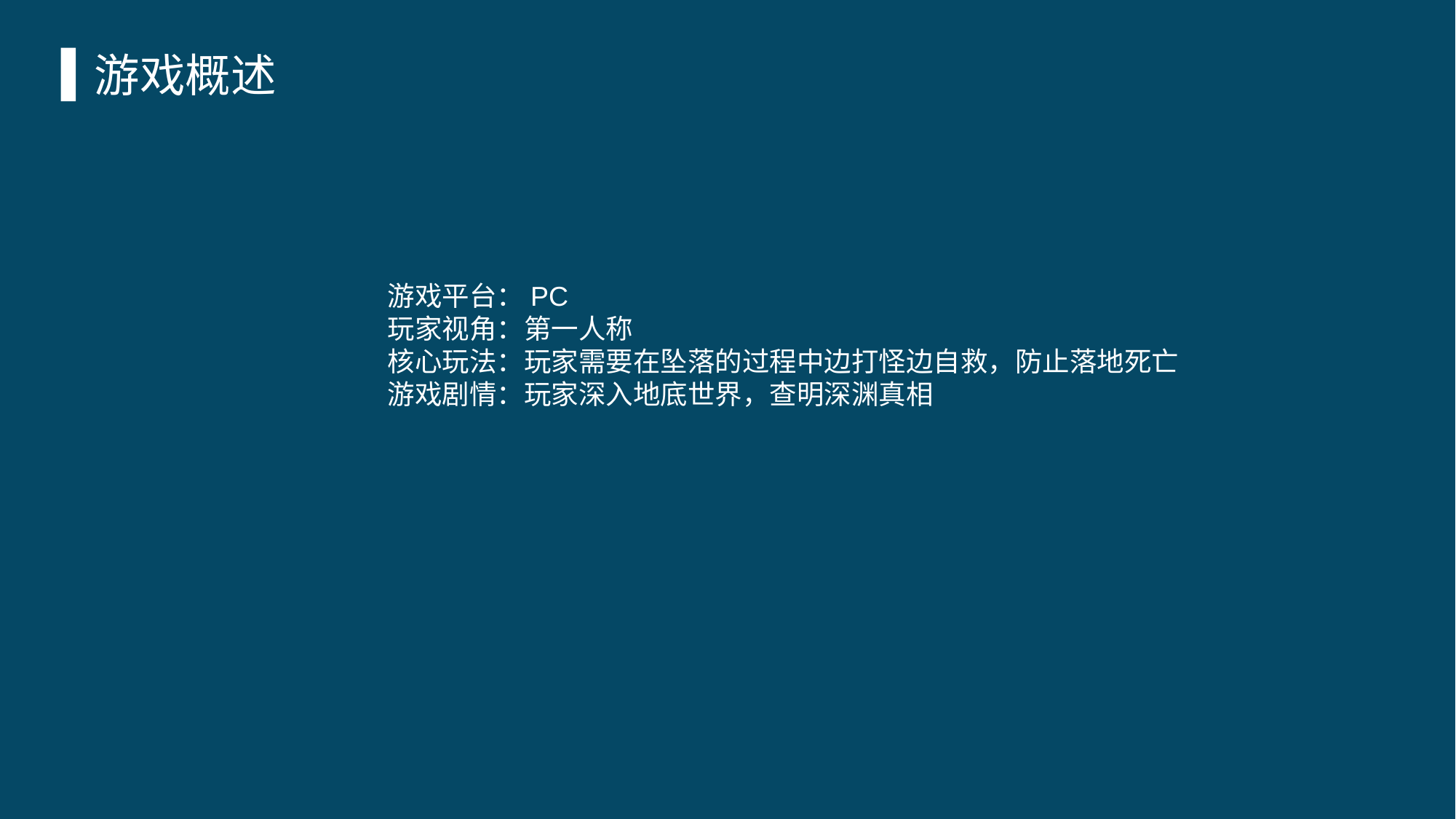

游戏概述

游戏平台：PC
玩家视角：第一人称
核心玩法：玩家需要在坠落的过程中边打怪边自救，防止落地死亡
游戏剧情：玩家深入地底世界，查明深渊真相